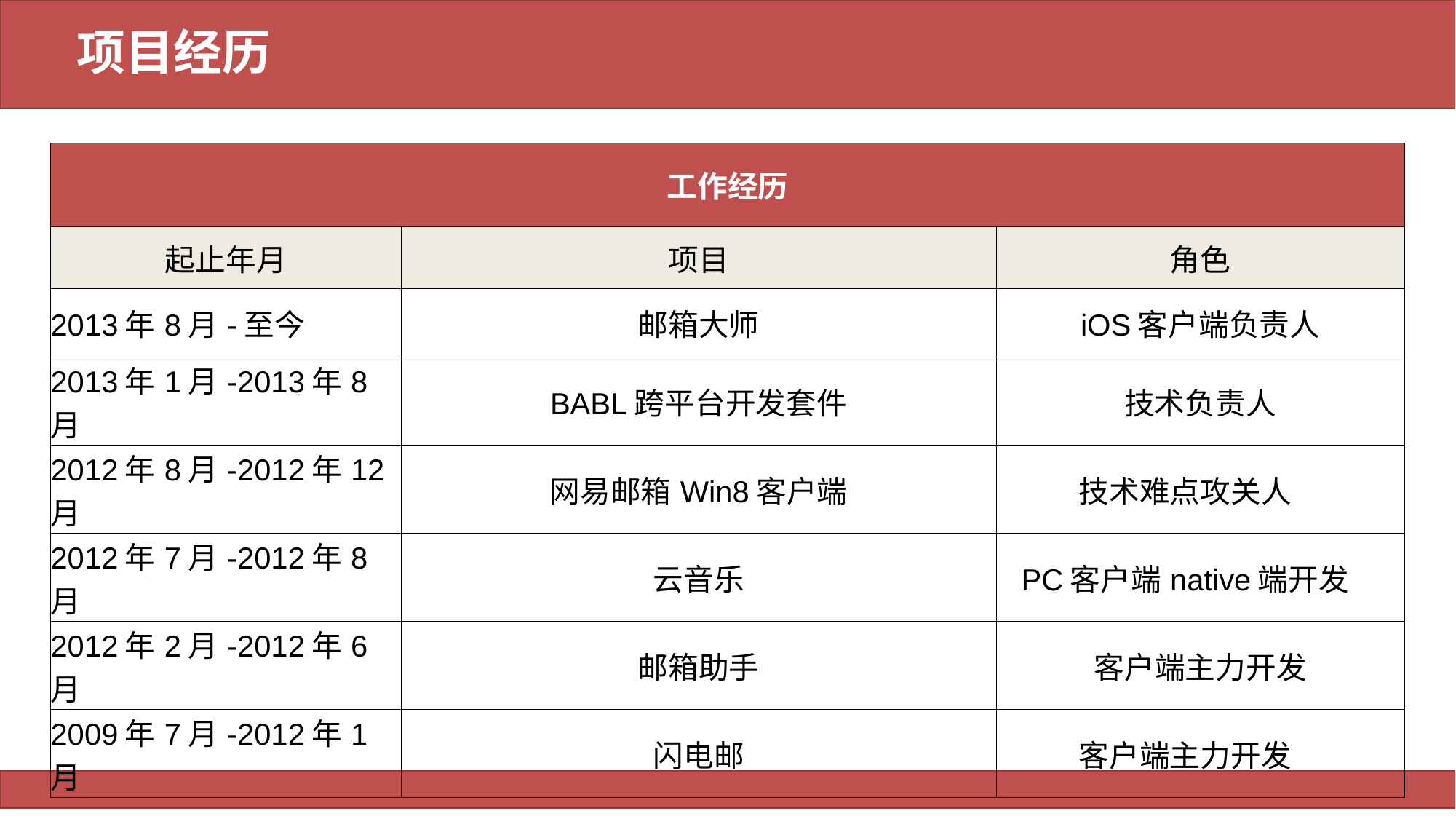

# 项目经历
| 工作经历 |  |  |
| --- | --- | --- |
| 起止年月 | 项目 | 角色 |
| 2013年8月-至今 | 邮箱大师 | iOS客户端负责人 |
| 2013年1月-2013年8月 | BABL跨平台开发套件 | 技术负责人 |
| 2012年8月-2012年12月 | 网易邮箱Win8客户端 | 技术难点攻关人 |
| 2012年7月-2012年8月 | 云音乐 | PC客户端native端开发 |
| 2012年2月-2012年6月 | 邮箱助手 | 客户端主力开发 |
| 2009年7月-2012年1月 | 闪电邮 | 客户端主力开发 |